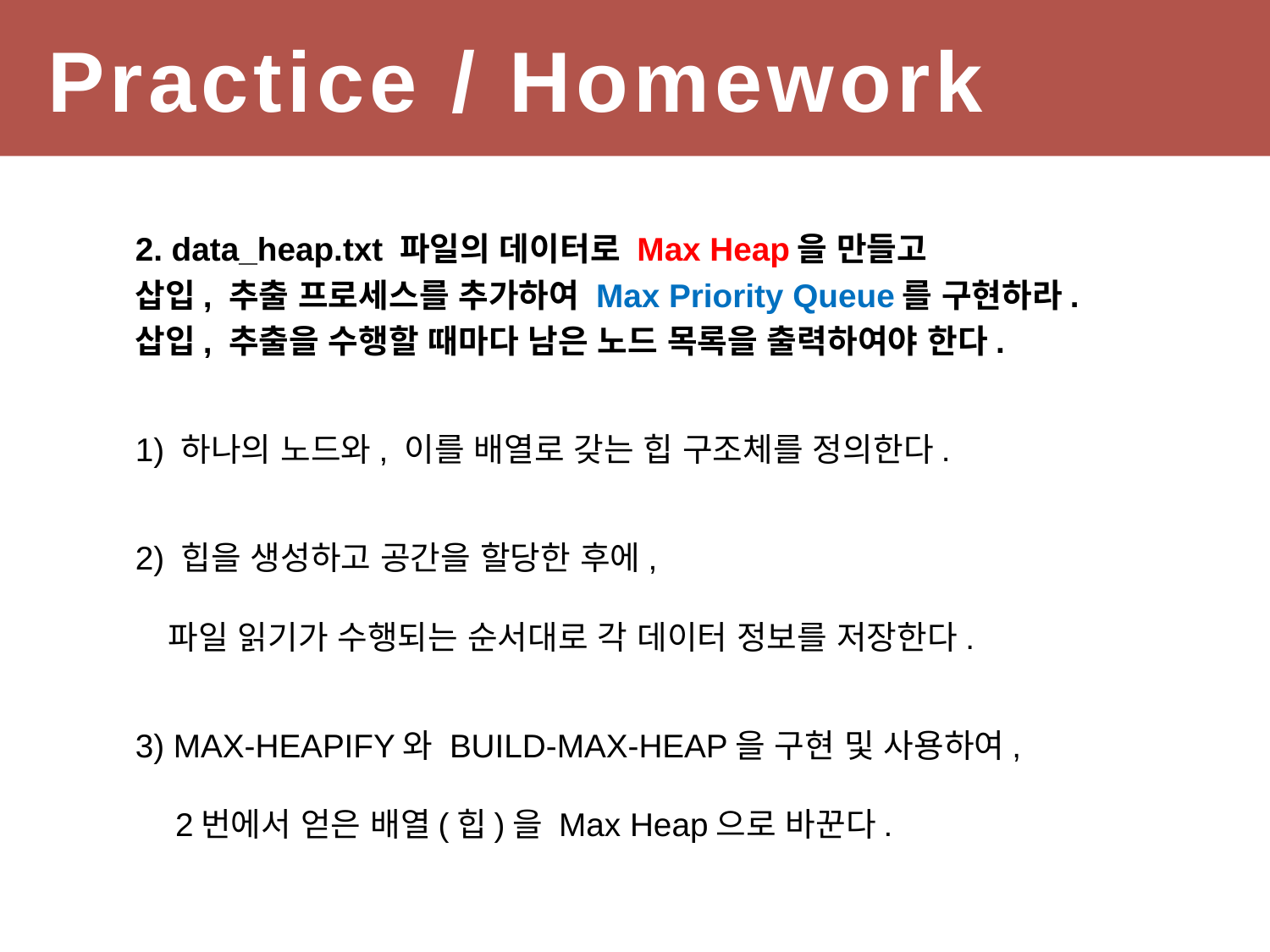

# Practice / Homework
2. data_heap.txt 파일의 데이터로 Max Heap을 만들고
삽입, 추출 프로세스를 추가하여 Max Priority Queue를 구현하라.
삽입, 추출을 수행할 때마다 남은 노드 목록을 출력하여야 한다.

	1) 하나의 노드와, 이를 배열로 갖는 힙 구조체를 정의한다.

	2) 힙을 생성하고 공간을 할당한 후에,

	　파일 읽기가 수행되는 순서대로 각 데이터 정보를 저장한다.

	3) MAX-HEAPIFY와 BUILD-MAX-HEAP을 구현 및 사용하여,

	　2번에서 얻은 배열(힙)을 Max Heap으로 바꾼다.